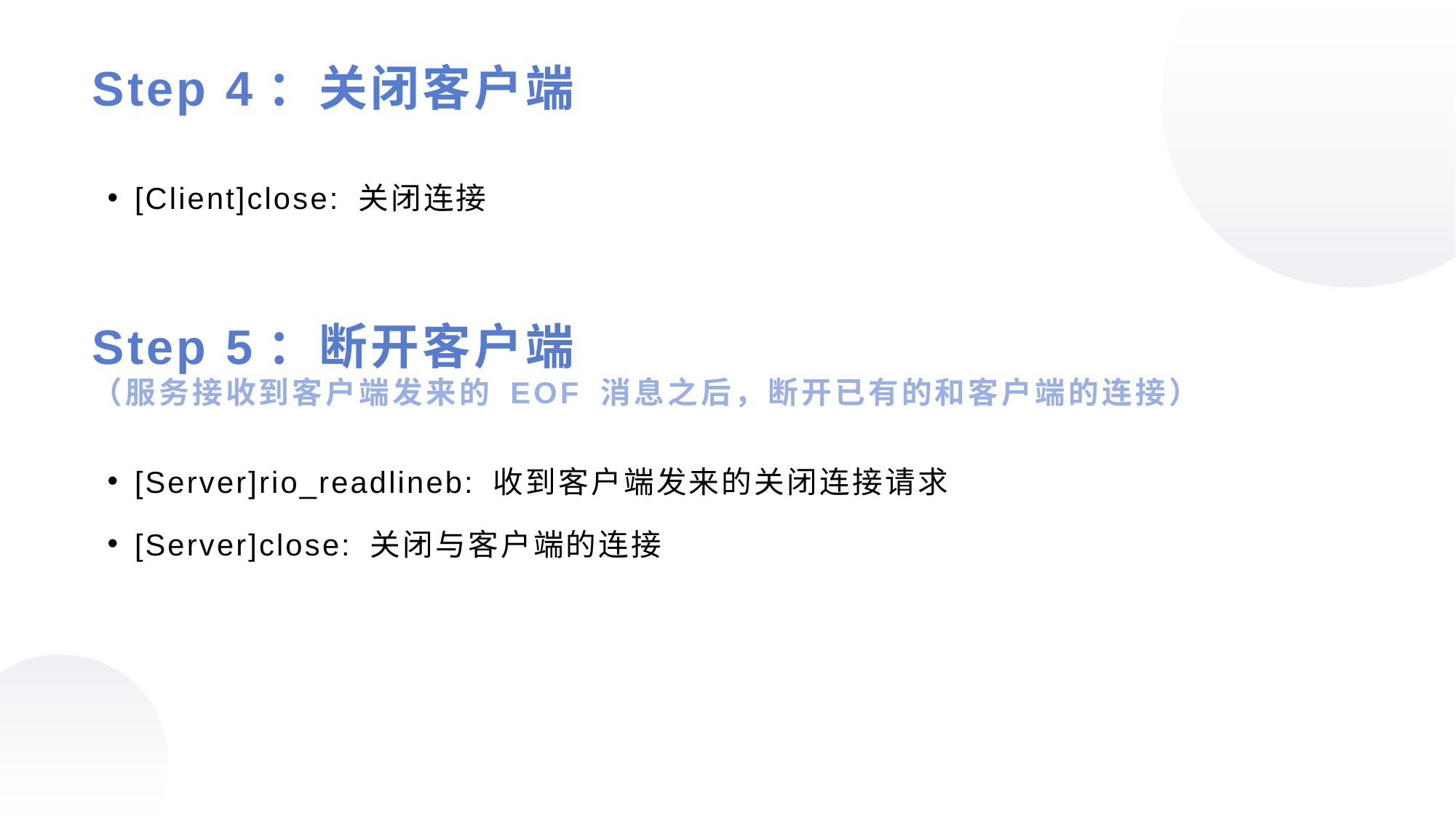

Step 4：关闭客户端
[Client]close: 关闭连接
Step 5：断开客户端
（服务接收到客户端发来的 EOF 消息之后，断开已有的和客户端的连接）
[Server]rio_readlineb: 收到客户端发来的关闭连接请求
[Server]close: 关闭与客户端的连接